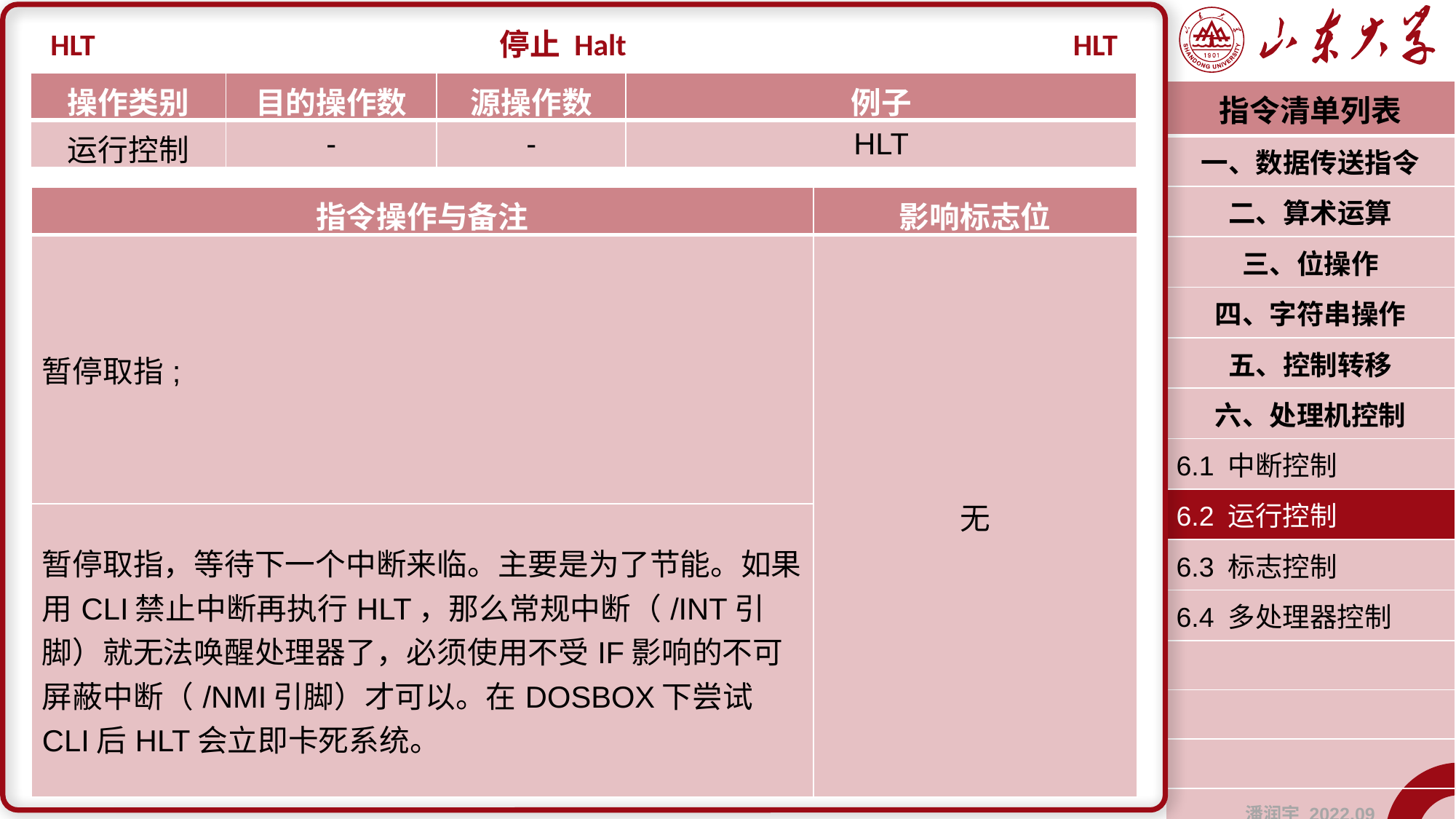

HLT
停止 Halt
HLT
| 操作类别 | 目的操作数 | 源操作数 | 例子 |
| --- | --- | --- | --- |
| 运行控制 | - | - | HLT |
| 指令清单列表 |
| --- |
| 一、数据传送指令 |
| 二、算术运算 |
| 三、位操作 |
| 四、字符串操作 |
| 五、控制转移 |
| 六、处理机控制 |
| 6.1 中断控制 |
| 6.2 运行控制 |
| 6.3 标志控制 |
| 6.4 多处理器控制 |
|  |
|  |
|  |
| 潘润宇 2022.09 |
| 指令操作与备注 | 影响标志位 |
| --- | --- |
| 暂停取指; | 无 |
| 暂停取指，等待下一个中断来临。主要是为了节能。如果用CLI禁止中断再执行HLT，那么常规中断（/INT引脚）就无法唤醒处理器了，必须使用不受IF影响的不可屏蔽中断（/NMI引脚）才可以。在DOSBOX下尝试CLI后HLT会立即卡死系统。 |  |